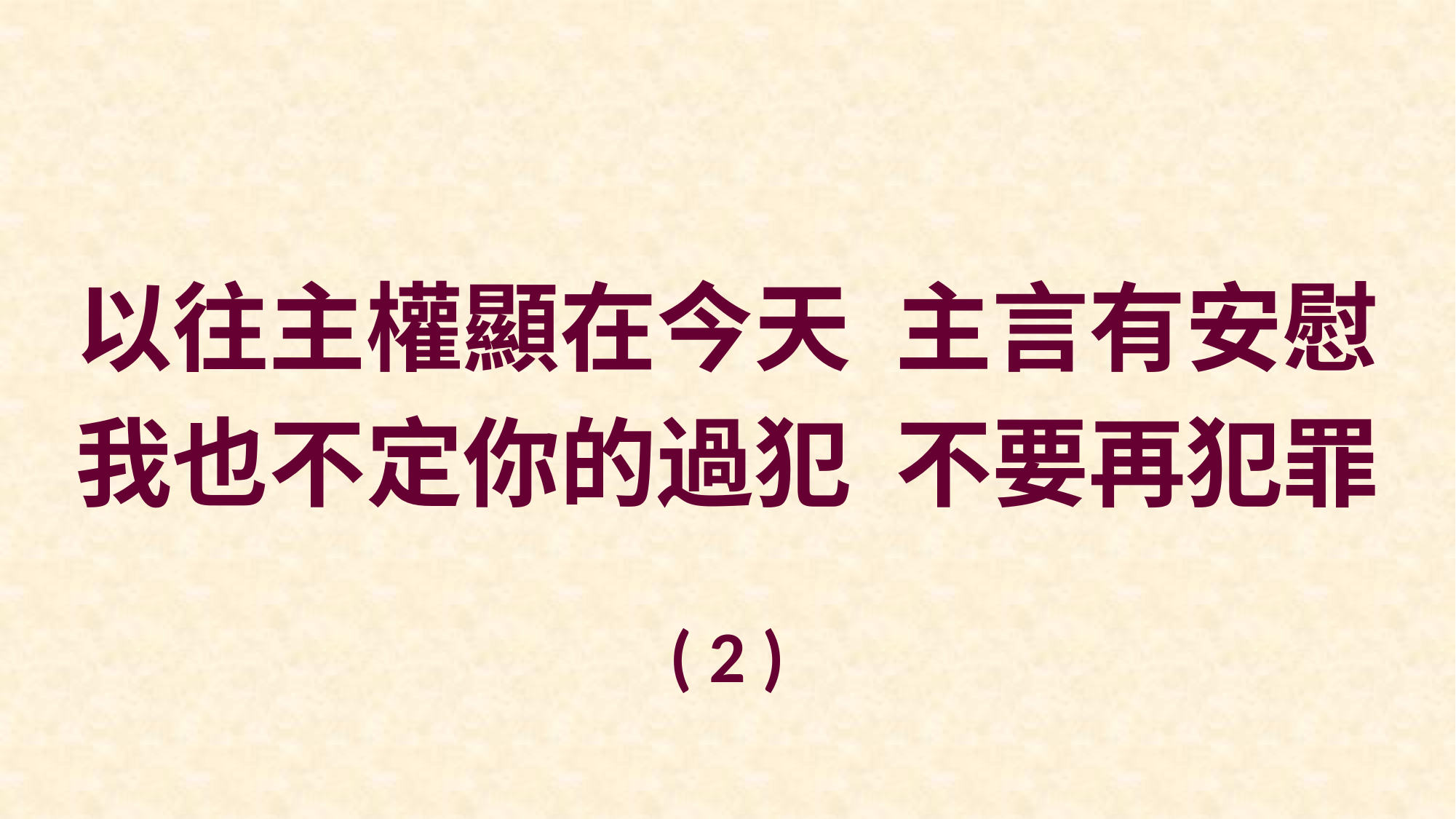

以往主權顯在今天  主言有安慰
我也不定你的過犯  不要再犯罪
( 2 )